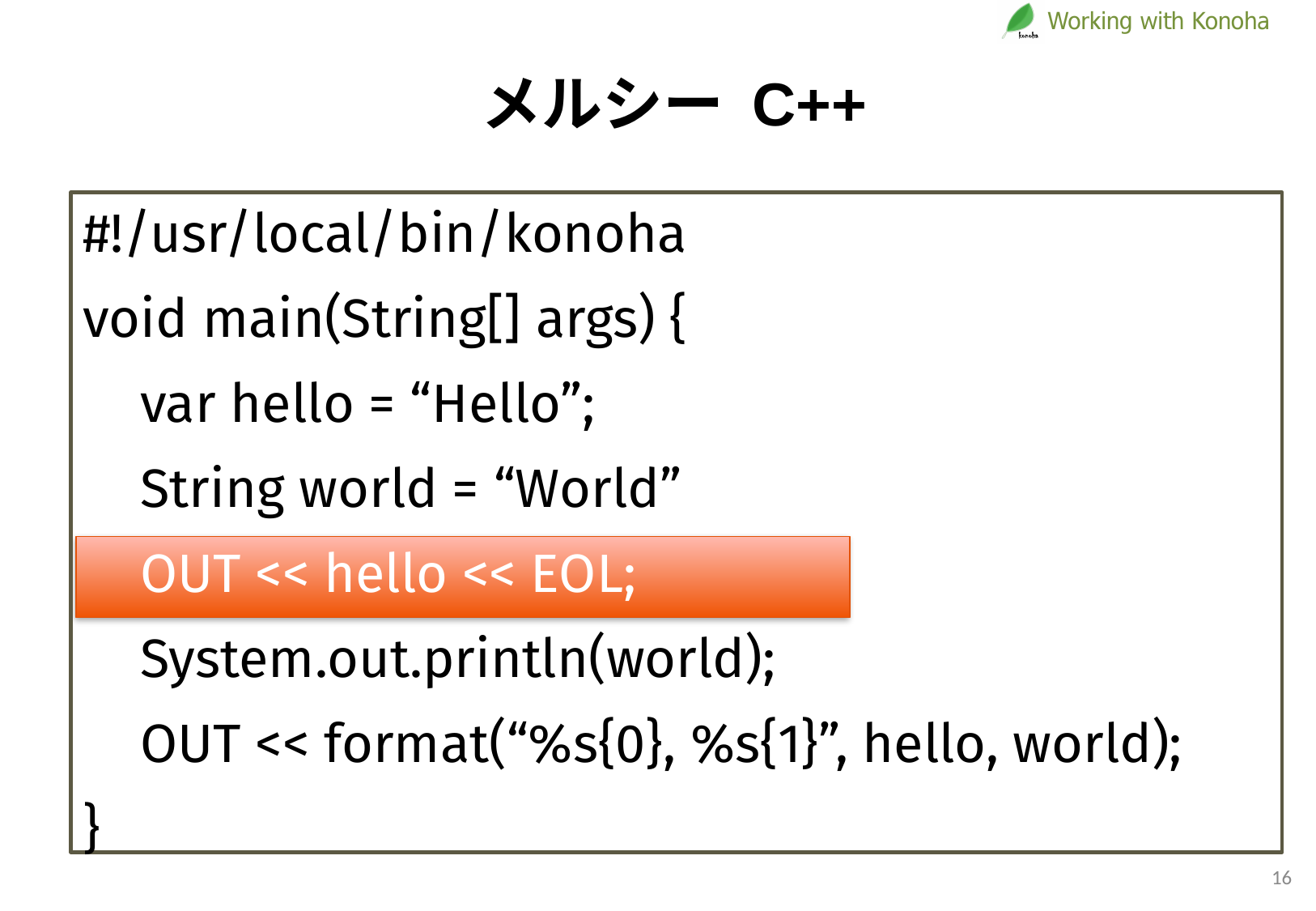

# メルシー C++
#!/usr/local/bin/konoha
void main(String[] args) {
    var hello = “Hello”;
    String world = “World”
    OUT << hello << EOL;
    System.out.println(world);
    OUT << format(“%s{0}, %s{1}”, hello, world);
}

16